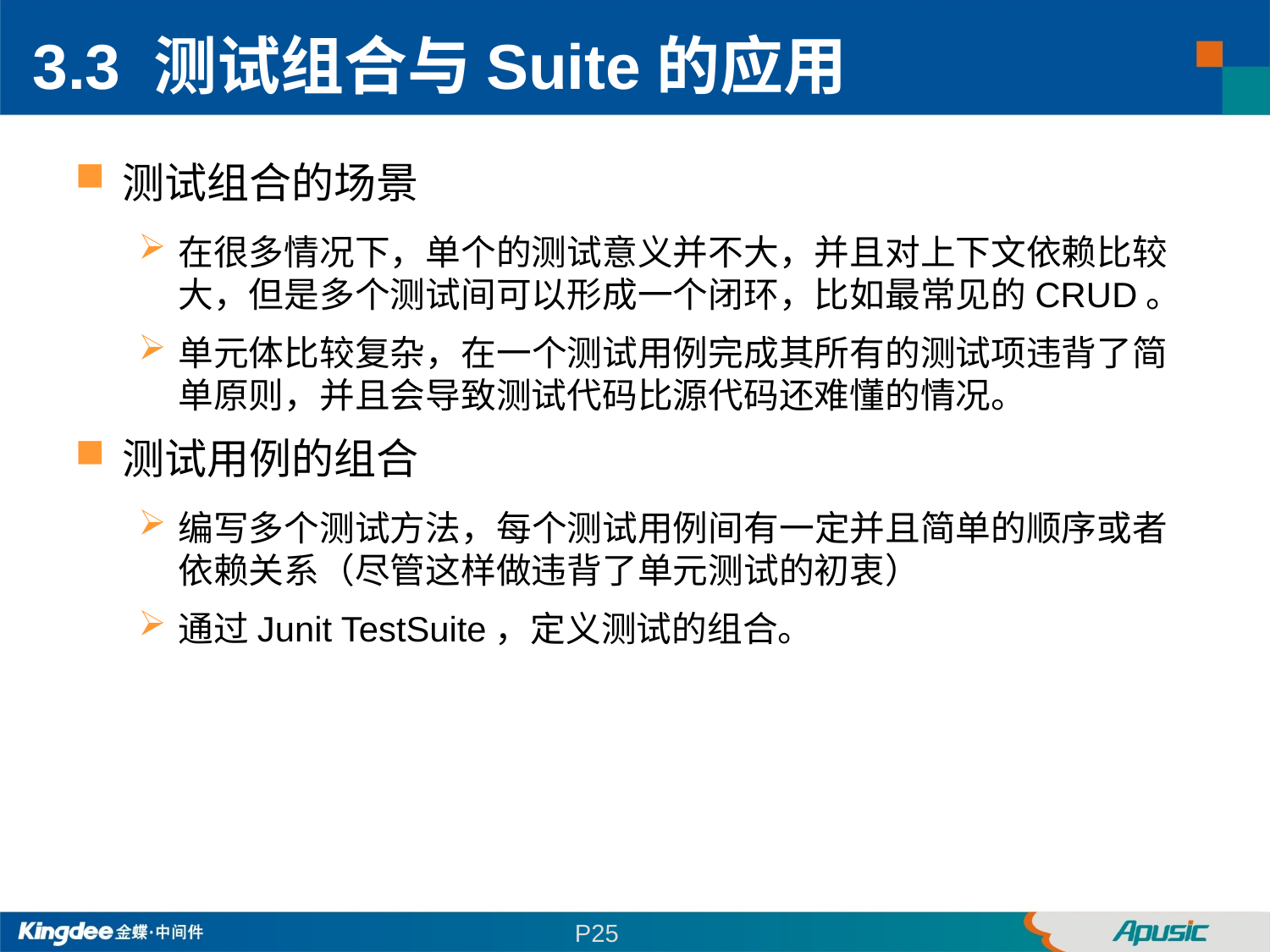

3.3 测试组合与Suite的应用
测试组合的场景
在很多情况下，单个的测试意义并不大，并且对上下文依赖比较大，但是多个测试间可以形成一个闭环，比如最常见的CRUD。
单元体比较复杂，在一个测试用例完成其所有的测试项违背了简单原则，并且会导致测试代码比源代码还难懂的情况。
测试用例的组合
编写多个测试方法，每个测试用例间有一定并且简单的顺序或者依赖关系（尽管这样做违背了单元测试的初衷）
通过Junit TestSuite，定义测试的组合。